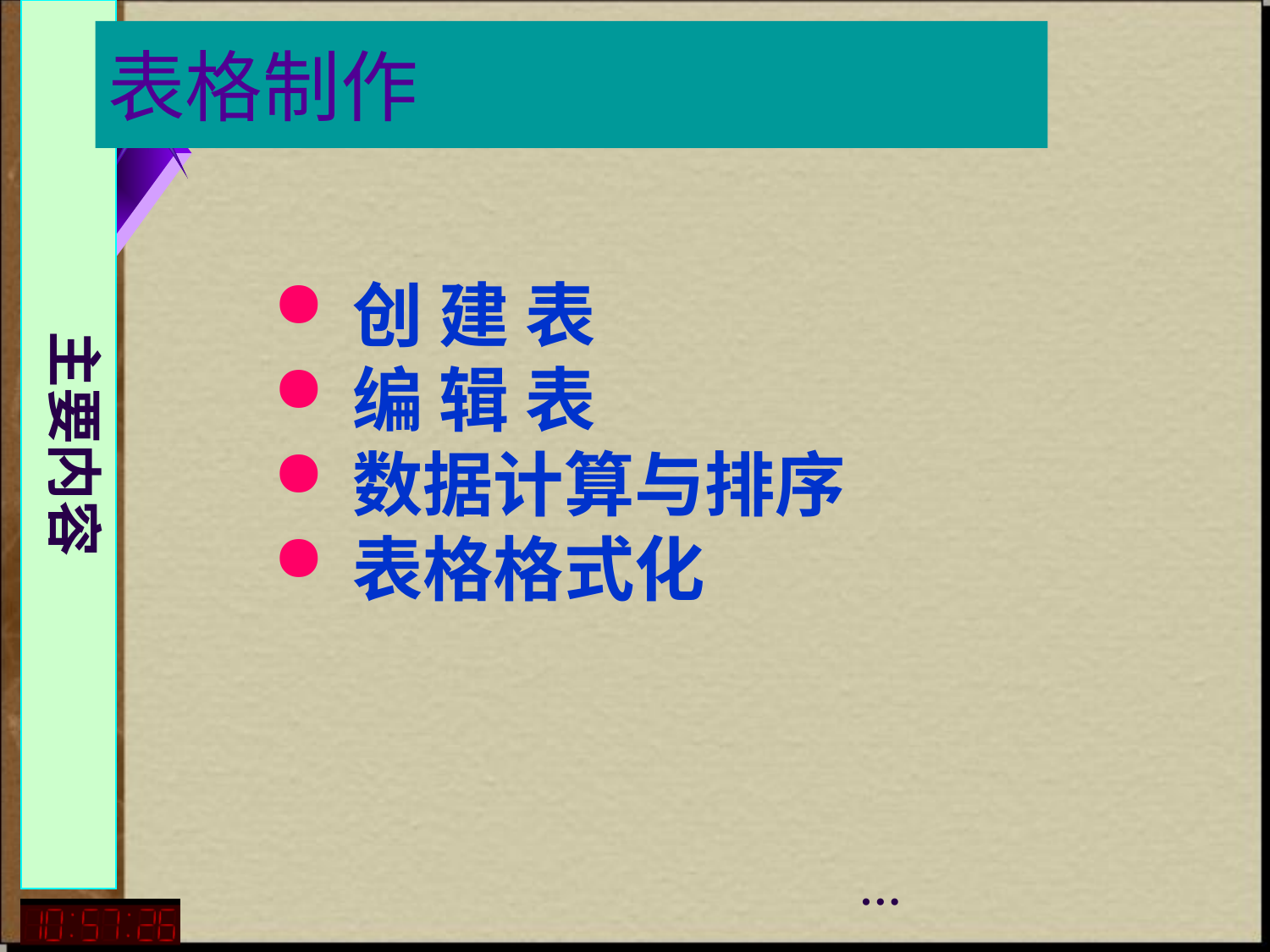

主要内容
# 表格制作
 创 建 表
 编 辑 表
 数据计算与排序
 表格格式化
…